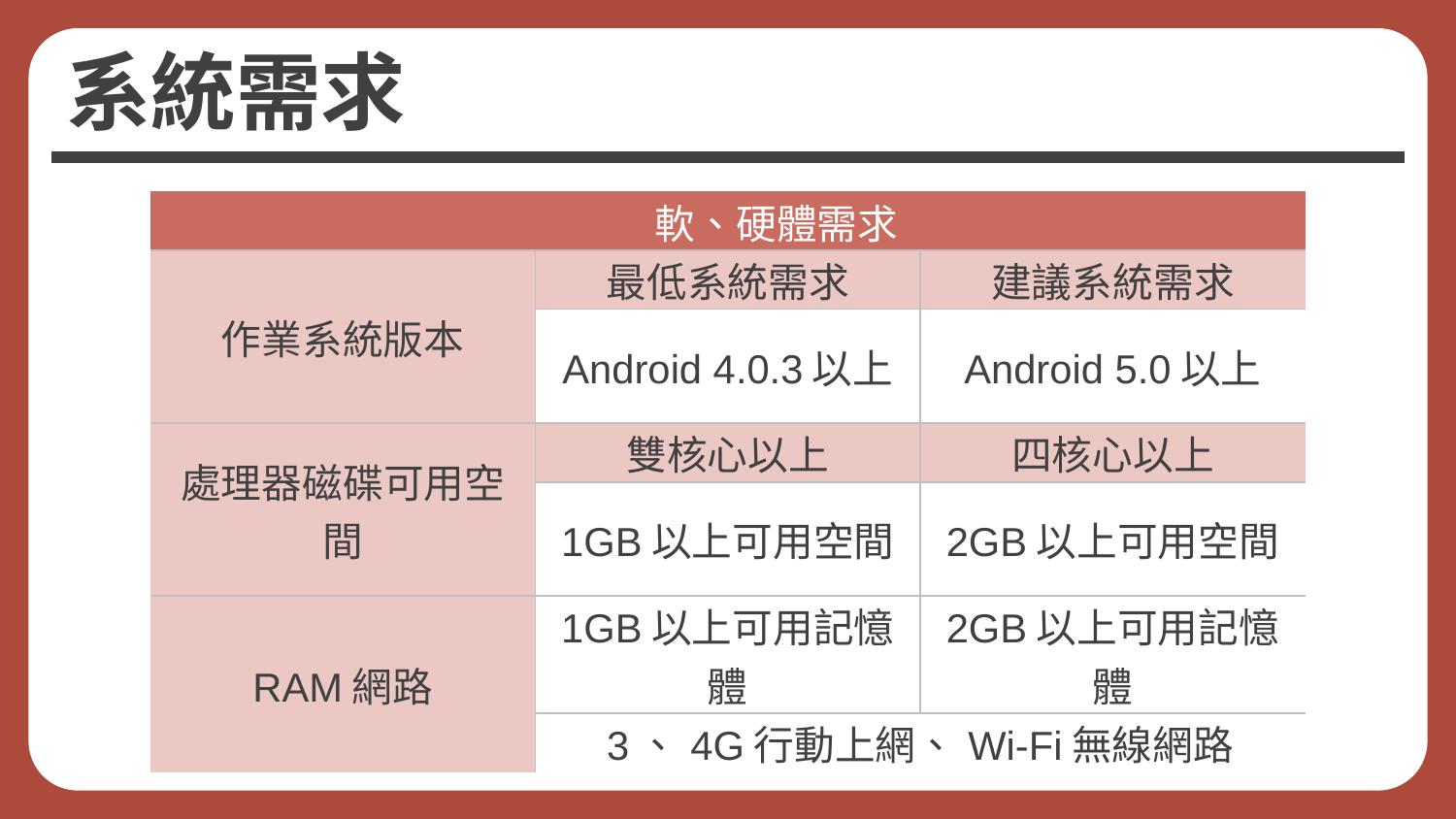

系統需求
| 軟、硬體需求 |  |  |
| --- | --- | --- |
| 作業系統版本 | 最低系統需求 | 建議系統需求 |
|  | Android 4.0.3以上 | Android 5.0以上 |
| 處理器磁碟可用空間 | 雙核心以上 | 四核心以上 |
|  | 1GB以上可用空間 | 2GB以上可用空間 |
| RAM網路 | 1GB以上可用記憶體 | 2GB以上可用記憶體 |
|  | 3、4G行動上網、Wi-Fi無線網路 |  |